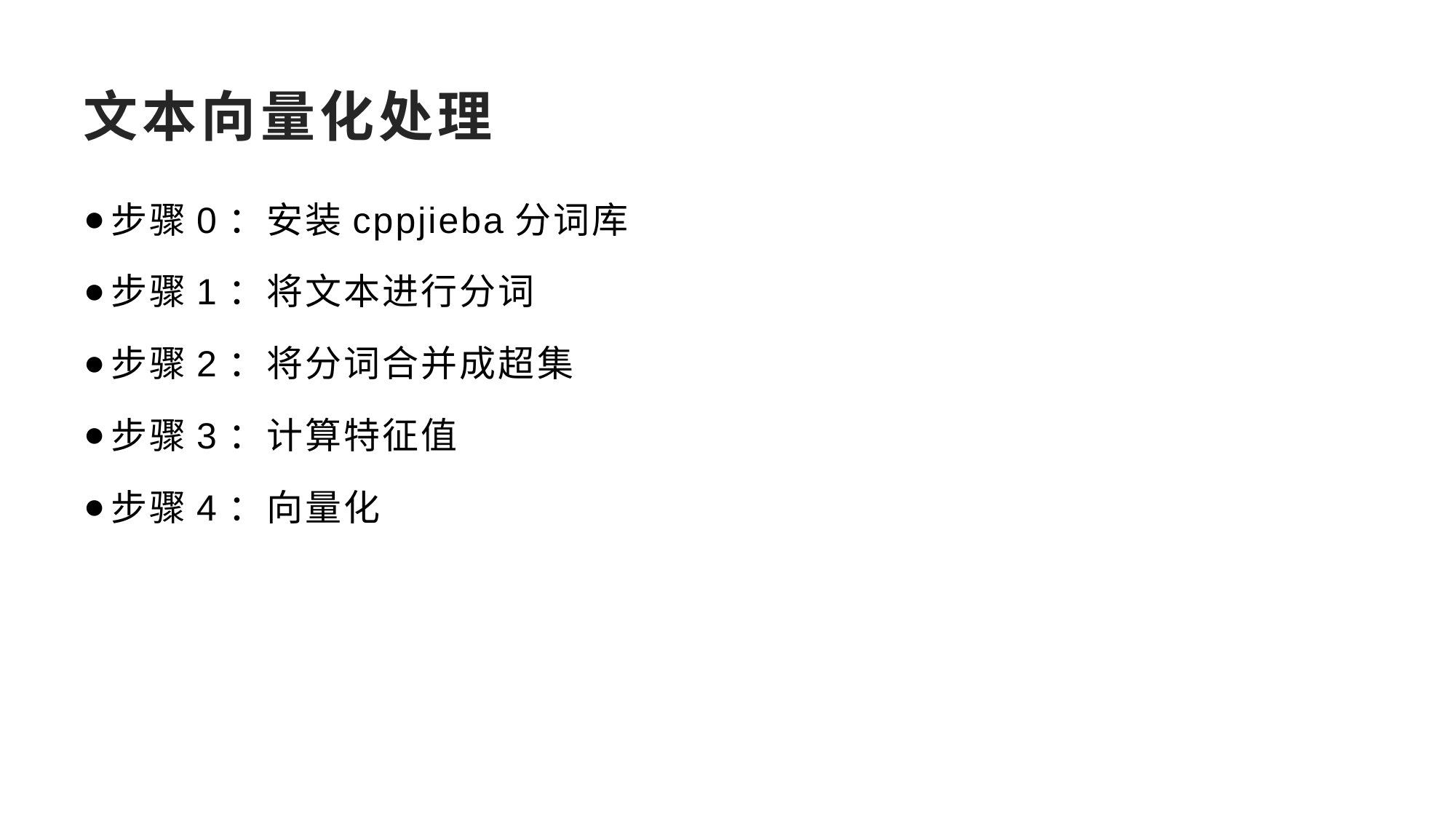

# 文本向量化处理
步骤0：安装cppjieba分词库
步骤1：将文本进行分词
步骤2：将分词合并成超集
步骤3：计算特征值
步骤4：向量化